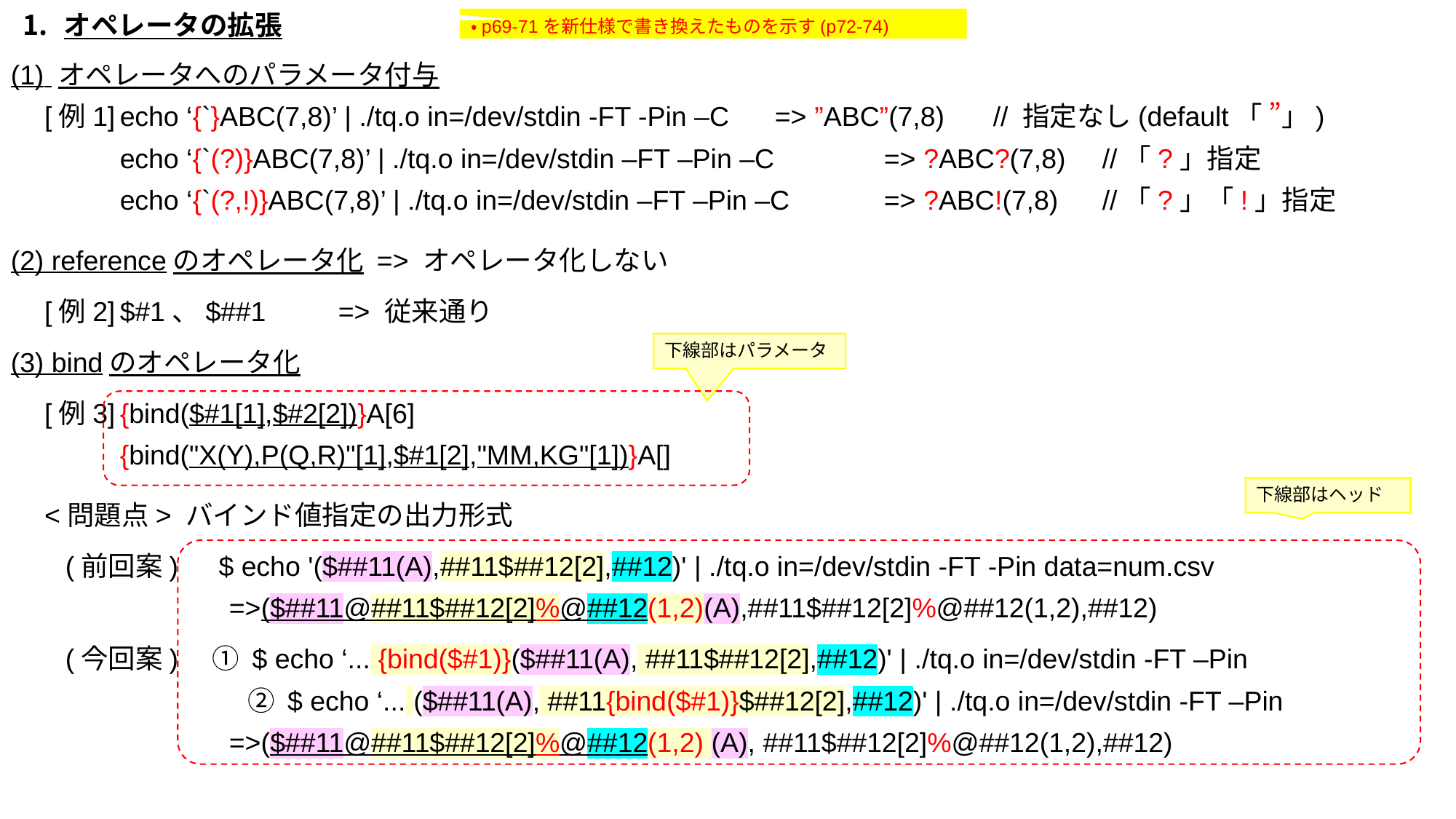

オペレータの拡張
・p69-71を新仕様で書き換えたものを示す(p72-74)
(1) オペレータへのパラメータ付与
　[例1]	echo ‘{`}ABC(7,8)’ | ./tq.o in=/dev/stdin -FT -Pin –C	=> ”ABC”(7,8)	// 指定なし(default「 ”」)
echo ‘{`(?)}ABC(7,8)’ | ./tq.o in=/dev/stdin –FT –Pin –C	=> ?ABC?(7,8)	//「?」指定
echo ‘{`(?,!)}ABC(7,8)’ | ./tq.o in=/dev/stdin –FT –Pin –C	=> ?ABC!(7,8)	//「?」「!」指定
(2) referenceのオペレータ化 => オペレータ化しない
　[例2]	$#1、$##1 	=> 従来通り
(3) bindのオペレータ化
　[例3]	{bind($#1[1],$#2[2])}A[6]
{bind("X(Y),P(Q,R)"[1],$#1[2],"MM,KG"[1])}A[]
　<問題点> バインド値指定の出力形式
(前回案)　$ echo '($##11(A),##11$##12[2],##12)' | ./tq.o in=/dev/stdin -FT -Pin data=num.csv
　	=>($##11@##11$##12[2]%@##12(1,2)(A),##11$##12[2]%@##12(1,2),##12)
(今回案)　① $ echo ‘... {bind($#1)}($##11(A), ##11$##12[2],##12)' | ./tq.o in=/dev/stdin -FT –Pin
	　　   ② $ echo ‘... ($##11(A), ##11{bind($#1)}$##12[2],##12)' | ./tq.o in=/dev/stdin -FT –Pin
	=>($##11@##11$##12[2]%@##12(1,2) (A), ##11$##12[2]%@##12(1,2),##12)
下線部はパラメータ

下線部はヘッド